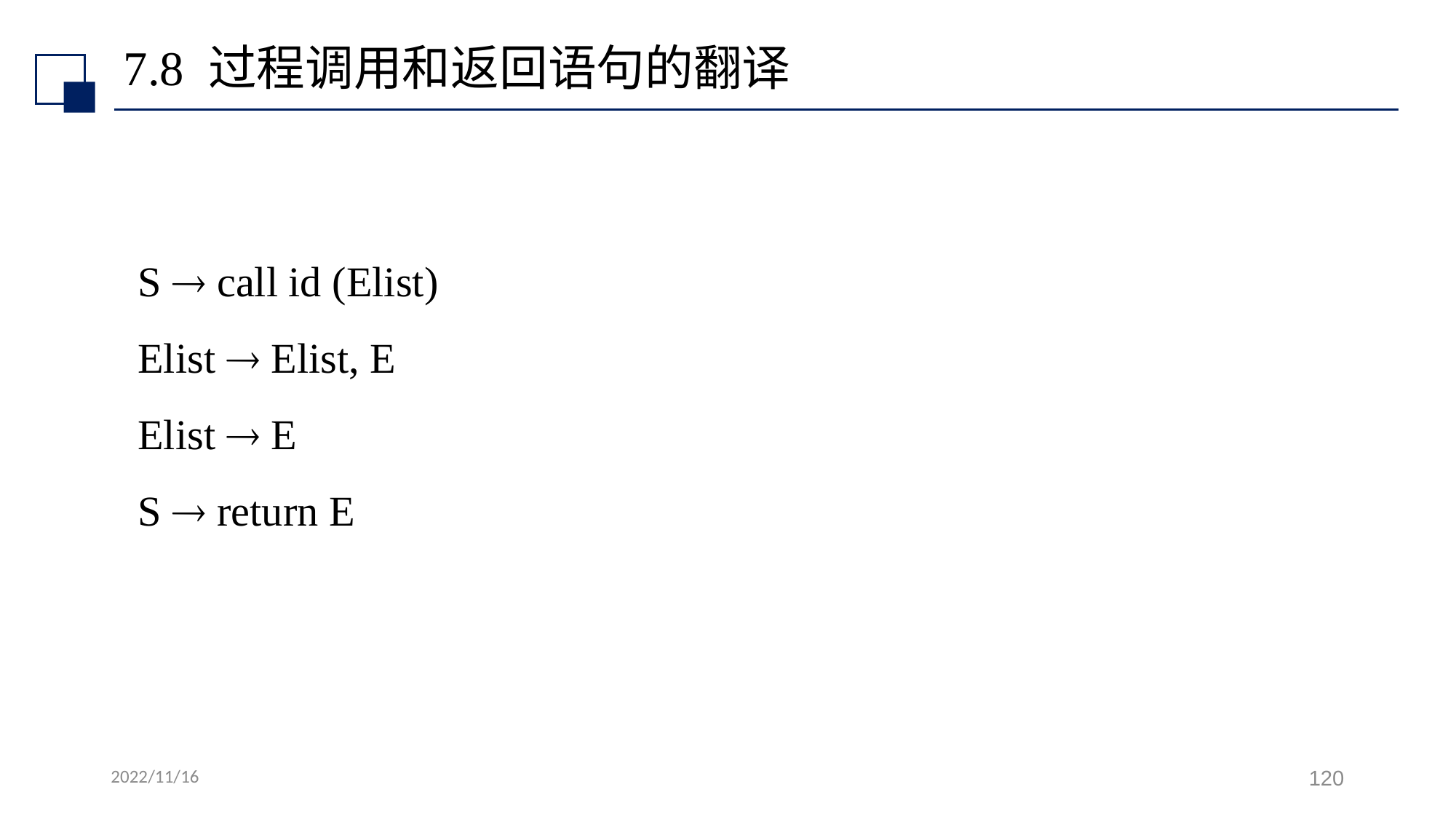

# 7.8 过程调用和返回语句的翻译

S → call id (Elist)
Elist → Elist, E
Elist → E
S → return E

2022/11/16
120